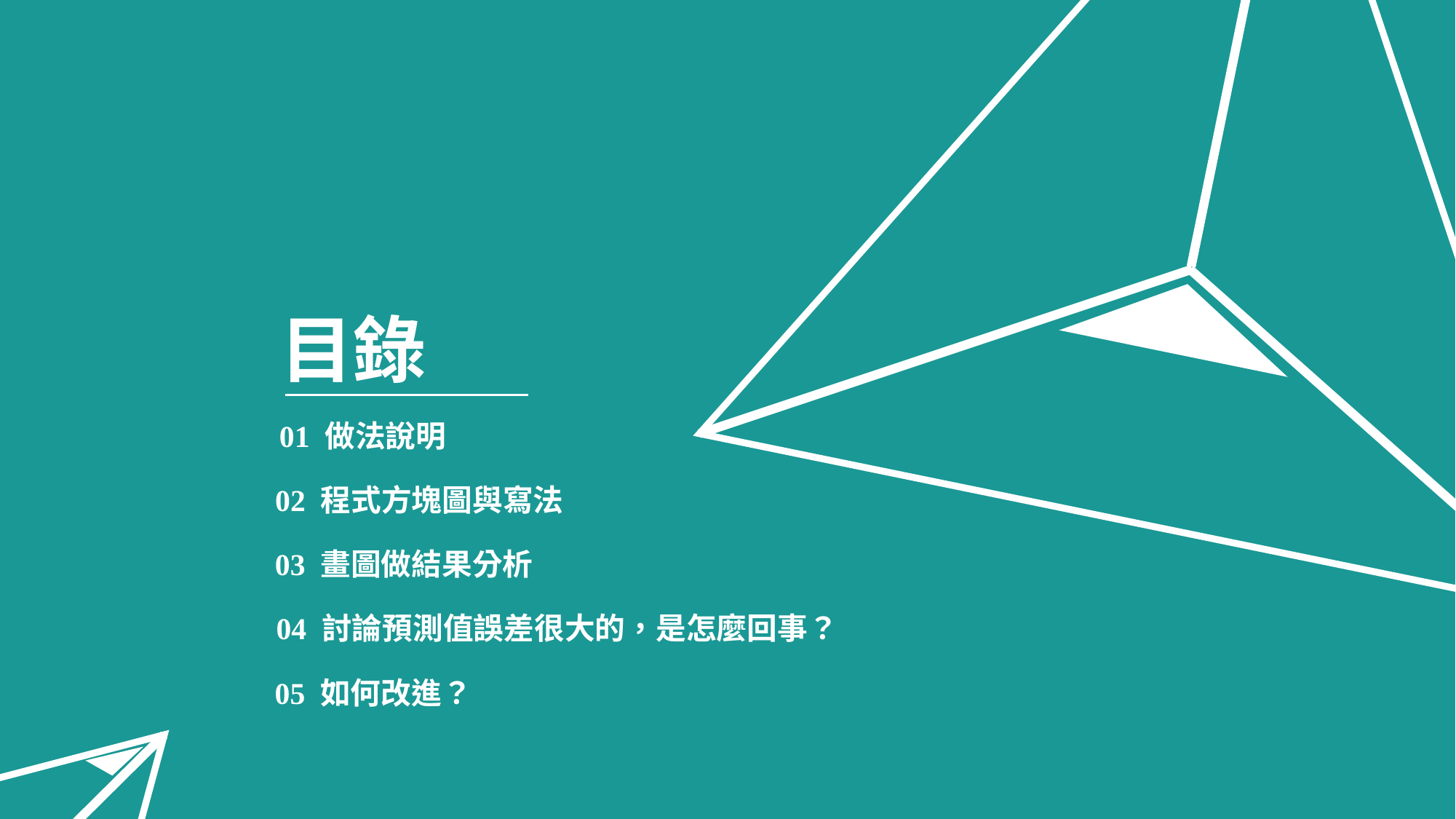

目錄
01 做法說明
02 程式方塊圖與寫法
03 畫圖做結果分析
04 討論預測值誤差很大的，是怎麼回事？
05 如何改進？